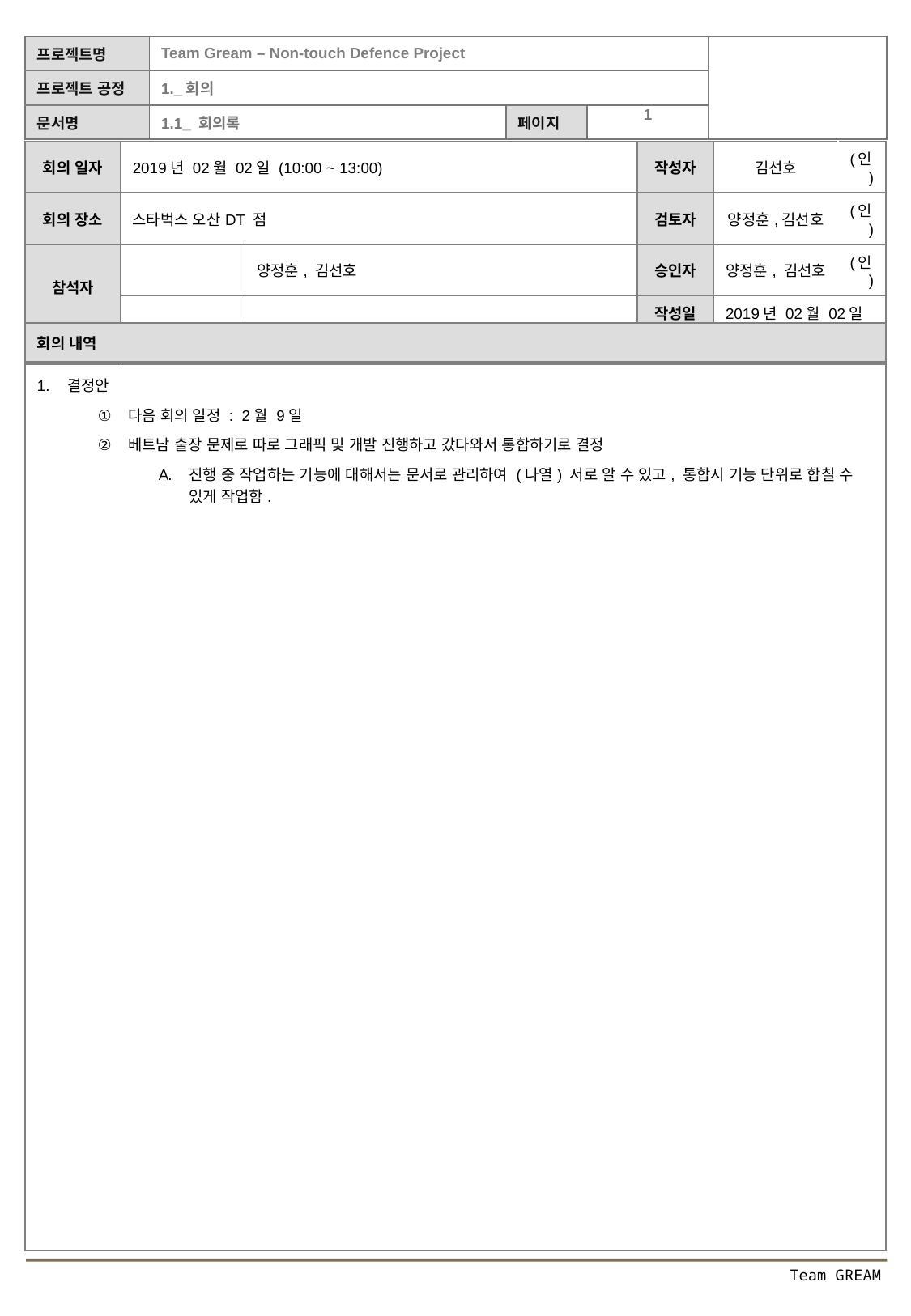

| 회의 일자 | 2019년 02월 02일 (10:00 ~ 13:00) |  | 작성자 | 김선호 | (인) |
| --- | --- | --- | --- | --- | --- |
| 회의 장소 | 스타벅스 오산DT 점 |  | 검토자 | 양정훈,김선호 | (인) |
| 참석자 |  | 양정훈, 김선호 | 승인자 | 양정훈, 김선호 | (인) |
|  |  |  | 작성일 | 2019년 02월 02일 |  |
| 회의 주제 | 이후 일정 및 진행 관련 정리 |  |  |  |  |
| 회의 내역 |
| --- |
| 결정안 다음 회의 일정 : 2월 9일 베트남 출장 문제로 따로 그래픽 및 개발 진행하고 갔다와서 통합하기로 결정 진행 중 작업하는 기능에 대해서는 문서로 관리하여 (나열) 서로 알 수 있고, 통합시 기능 단위로 합칠 수 있게 작업함. |